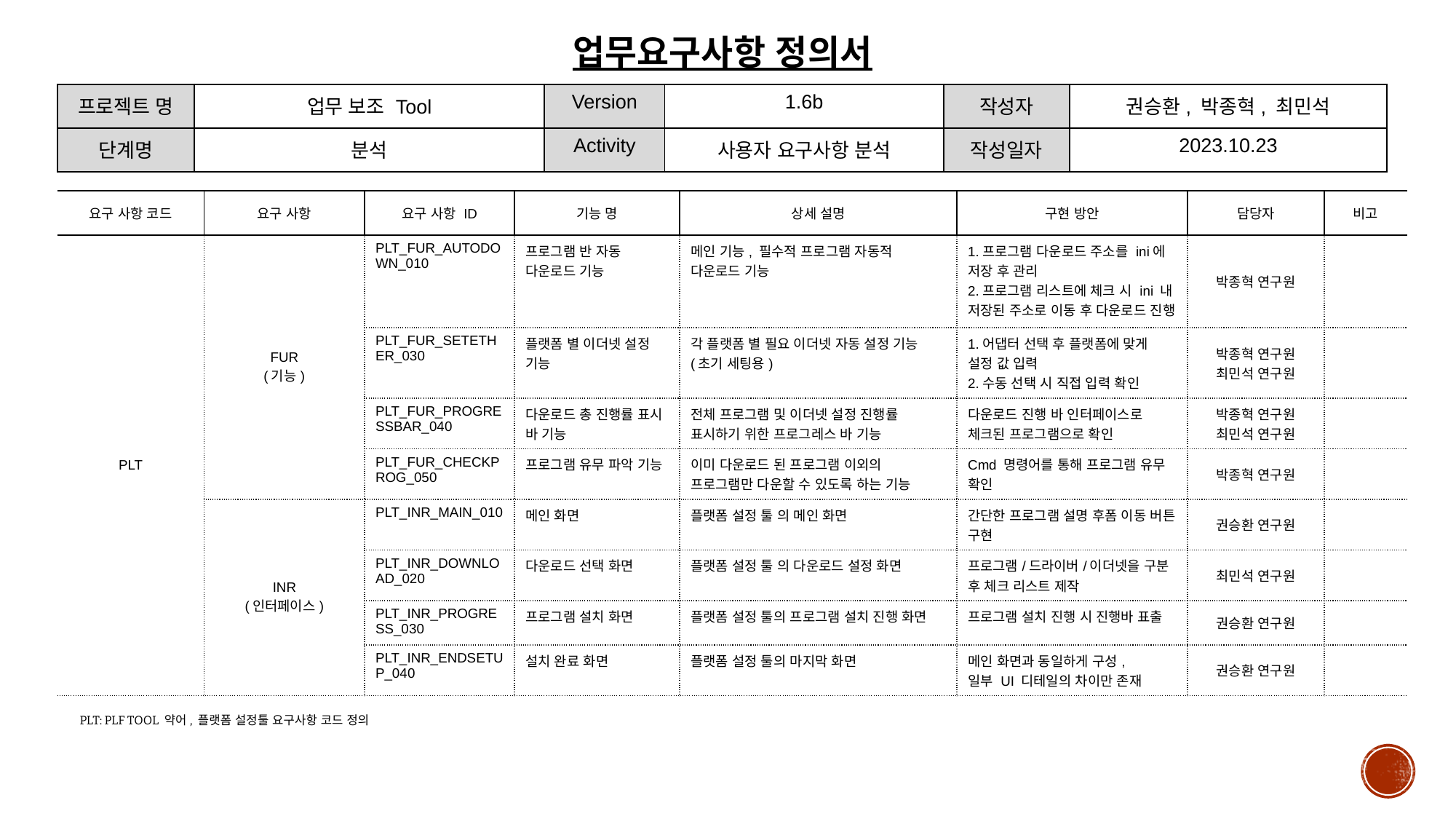

# 업무요구사항 정의서
| 프로젝트 명 | 업무 보조 Tool | Version | 1.6b | 작성자 | 권승환, 박종혁, 최민석 |
| --- | --- | --- | --- | --- | --- |
| 단계명 | 분석 | Activity | 사용자 요구사항 분석 | 작성일자 | 2023.10.23 |
| 요구 사항 코드 | 요구 사항 | 요구 사항 ID | 기능 명 | 상세 설명 | 구현 방안 | 담당자 | 비고 |
| --- | --- | --- | --- | --- | --- | --- | --- |
| PLT | FUR (기능) | PLT\_FUR\_AUTODOWN\_010 | 프로그램 반 자동 다운로드 기능 | 메인 기능, 필수적 프로그램 자동적 다운로드 기능 | 1.프로그램 다운로드 주소를 ini에 저장 후 관리 2.프로그램 리스트에 체크 시 ini 내 저장된 주소로 이동 후 다운로드 진행 | 박종혁 연구원 |  |
|  |  | PLT\_FUR\_SETETHER\_030 | 플랫폼 별 이더넷 설정 기능 | 각 플랫폼 별 필요 이더넷 자동 설정 기능 (초기 세팅용) | 1.어댑터 선택 후 플랫폼에 맞게 설정 값 입력 2.수동 선택 시 직접 입력 확인 | 박종혁 연구원 최민석 연구원 |  |
|  |  | PLT\_FUR\_PROGRESSBAR\_040 | 다운로드 총 진행률 표시 바 기능 | 전체 프로그램 및 이더넷 설정 진행률 표시하기 위한 프로그레스 바 기능 | 다운로드 진행 바 인터페이스로 체크된 프로그램으로 확인 | 박종혁 연구원 최민석 연구원 |  |
|  |  | PLT\_FUR\_CHECKPROG\_050 | 프로그램 유무 파악 기능 | 이미 다운로드 된 프로그램 이외의 프로그램만 다운할 수 있도록 하는 기능 | Cmd 명령어를 통해 프로그램 유무 확인 | 박종혁 연구원 |  |
|  | INR (인터페이스) | PLT\_INR\_MAIN\_010 | 메인 화면 | 플랫폼 설정 툴 의 메인 화면 | 간단한 프로그램 설명 후폼 이동 버튼 구현 | 권승환 연구원 |  |
|  |  | PLT\_INR\_DOWNLOAD\_020 | 다운로드 선택 화면 | 플랫폼 설정 툴 의 다운로드 설정 화면 | 프로그램/드라이버/이더넷을 구분 후 체크 리스트 제작 | 최민석 연구원 |  |
|  |  | PLT\_INR\_PROGRESS\_030 | 프로그램 설치 화면 | 플랫폼 설정 툴의 프로그램 설치 진행 화면 | 프로그램 설치 진행 시 진행바 표출 | 권승환 연구원 |  |
|  |  | PLT\_INR\_ENDSETUP\_040 | 설치 완료 화면 | 플랫폼 설정 툴의 마지막 화면 | 메인 화면과 동일하게 구성, 일부 UI 디테일의 차이만 존재 | 권승환 연구원 |  |
PLT: PLF TOOL 약어, 플랫폼 설정툴 요구사항 코드 정의